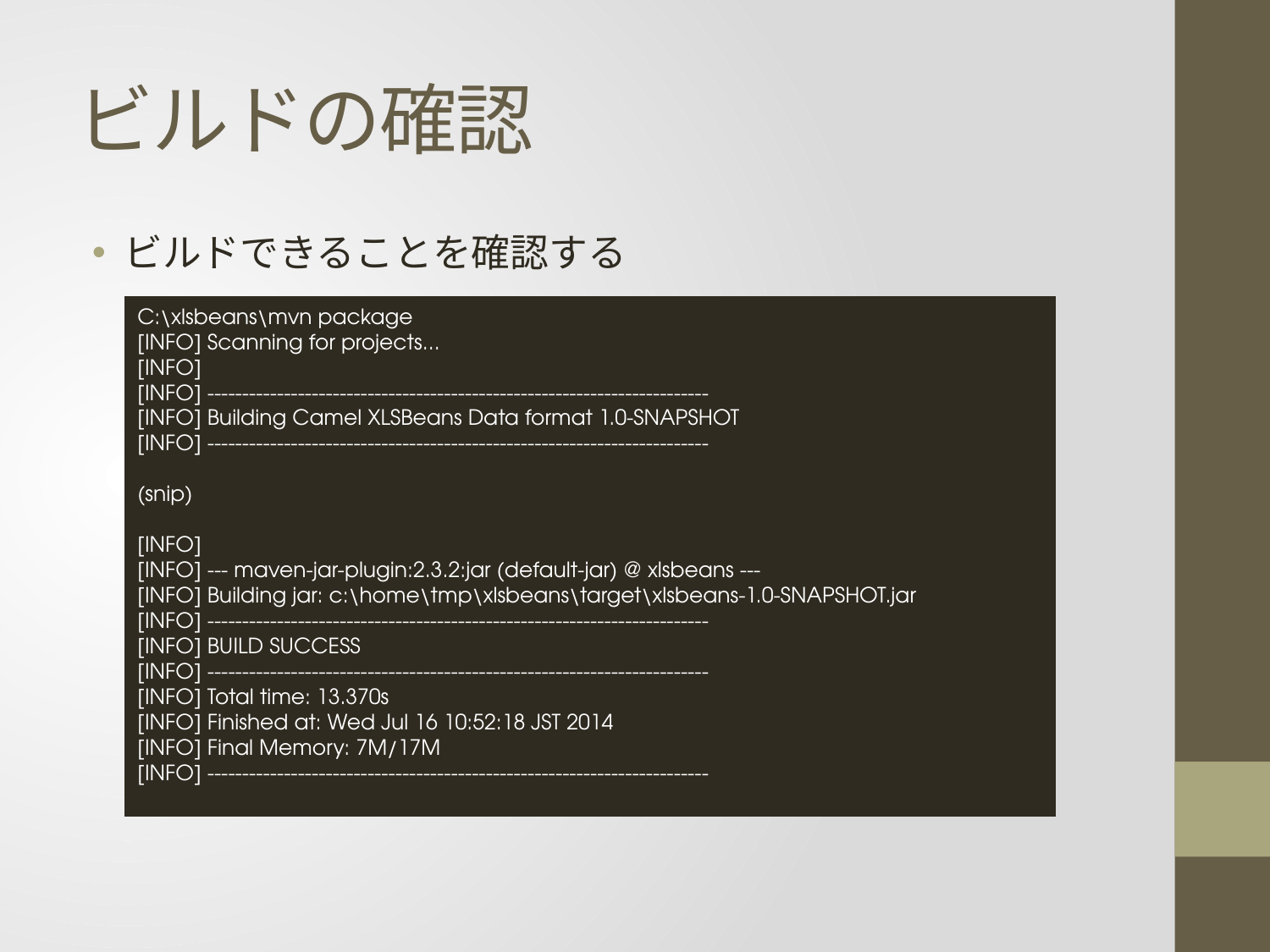

# ビルドの確認
ビルドできることを確認する
C:\xlsbeans\mvn package
[INFO] Scanning for projects...
[INFO]
[INFO] ------------------------------------------------------------------------
[INFO] Building Camel XLSBeans Data format 1.0-SNAPSHOT
[INFO] ------------------------------------------------------------------------

(snip)

[INFO]
[INFO] --- maven-jar-plugin:2.3.2:jar (default-jar) @ xlsbeans ---
[INFO] Building jar: c:\home\tmp\xlsbeans\target\xlsbeans-1.0-SNAPSHOT.jar
[INFO] ------------------------------------------------------------------------
[INFO] BUILD SUCCESS
[INFO] ------------------------------------------------------------------------
[INFO] Total time: 13.370s
[INFO] Finished at: Wed Jul 16 10:52:18 JST 2014
[INFO] Final Memory: 7M/17M
[INFO] ------------------------------------------------------------------------